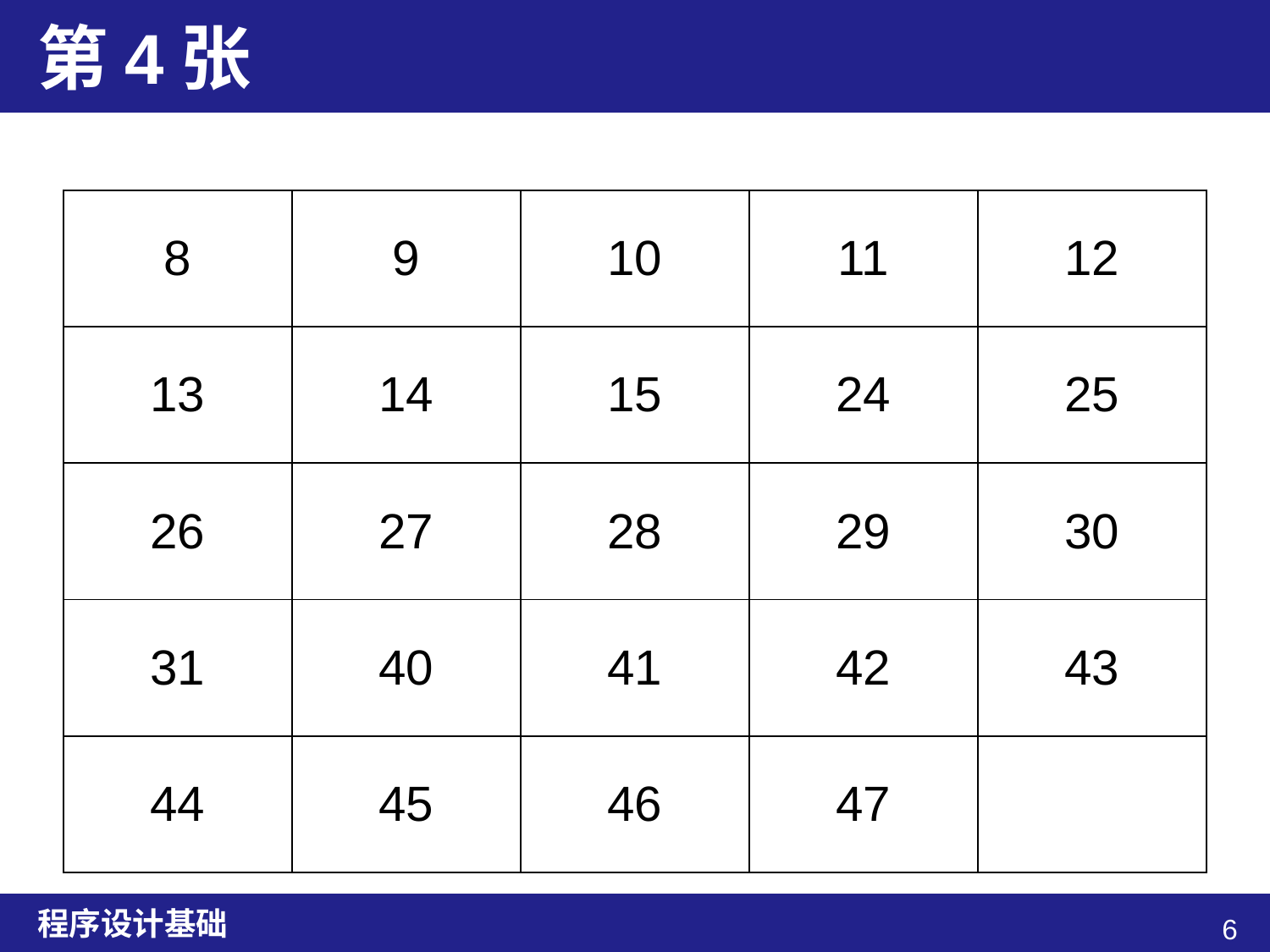

# 第4张
| 8 | 9 | 10 | 11 | 12 |
| --- | --- | --- | --- | --- |
| 13 | 14 | 15 | 24 | 25 |
| 26 | 27 | 28 | 29 | 30 |
| 31 | 40 | 41 | 42 | 43 |
| 44 | 45 | 46 | 47 |  |